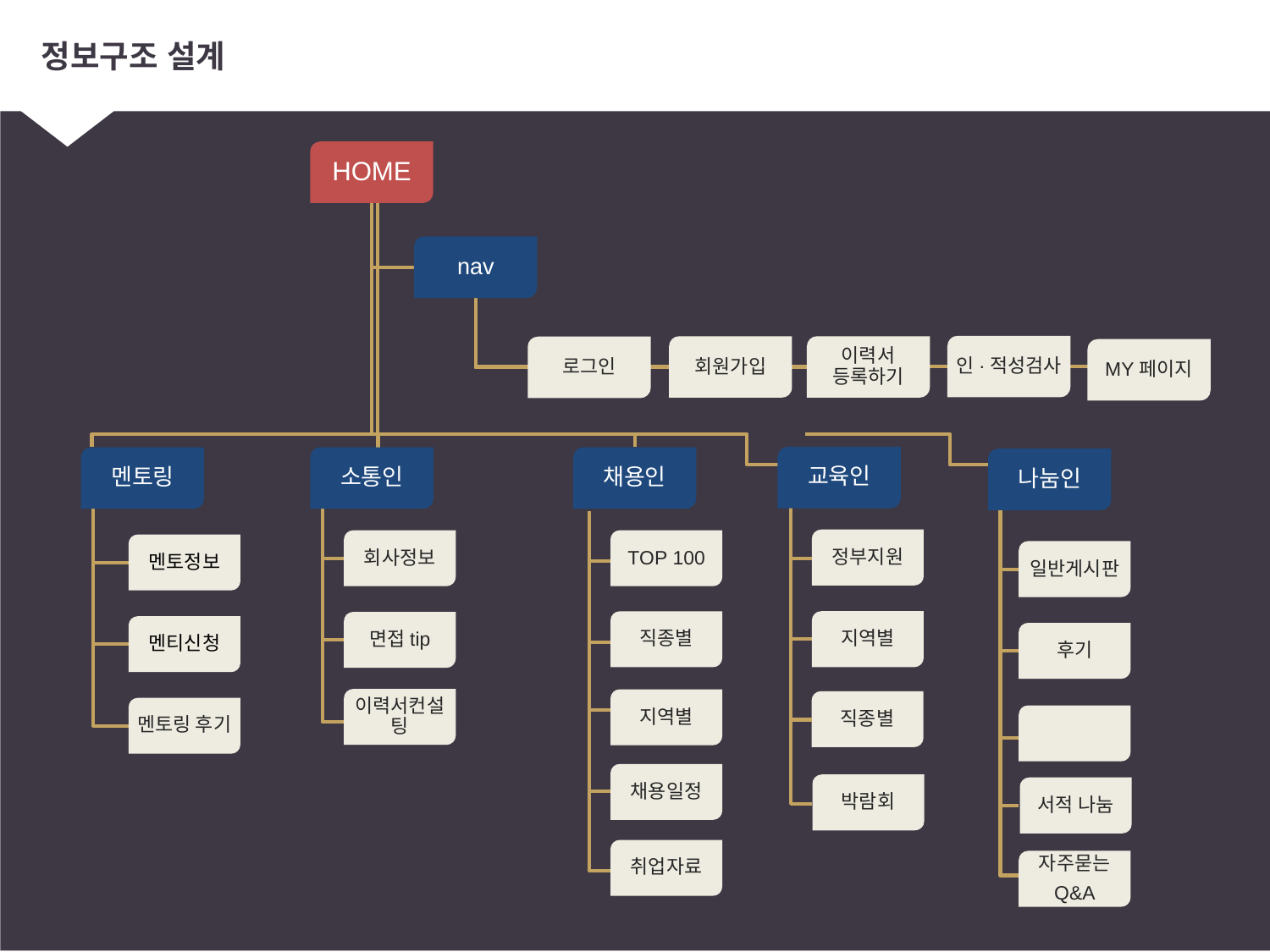

# 정보구조 설계
HOME

nav

인·적성검사
회원가입
이력서 등록하기
로그인
MY페이지
교육인
멘토링
소통인
채용인
나눔인

정부지원

지역별

직종별

TOP 100

직종별
지역별

채용일정
취업자료
회사정보
멘토정보
일반게시판

면접tip
멘티신청
후기

이력서컨설팅
멘토링 후기

박람회
서적 나눔
자주묻는
Q&A